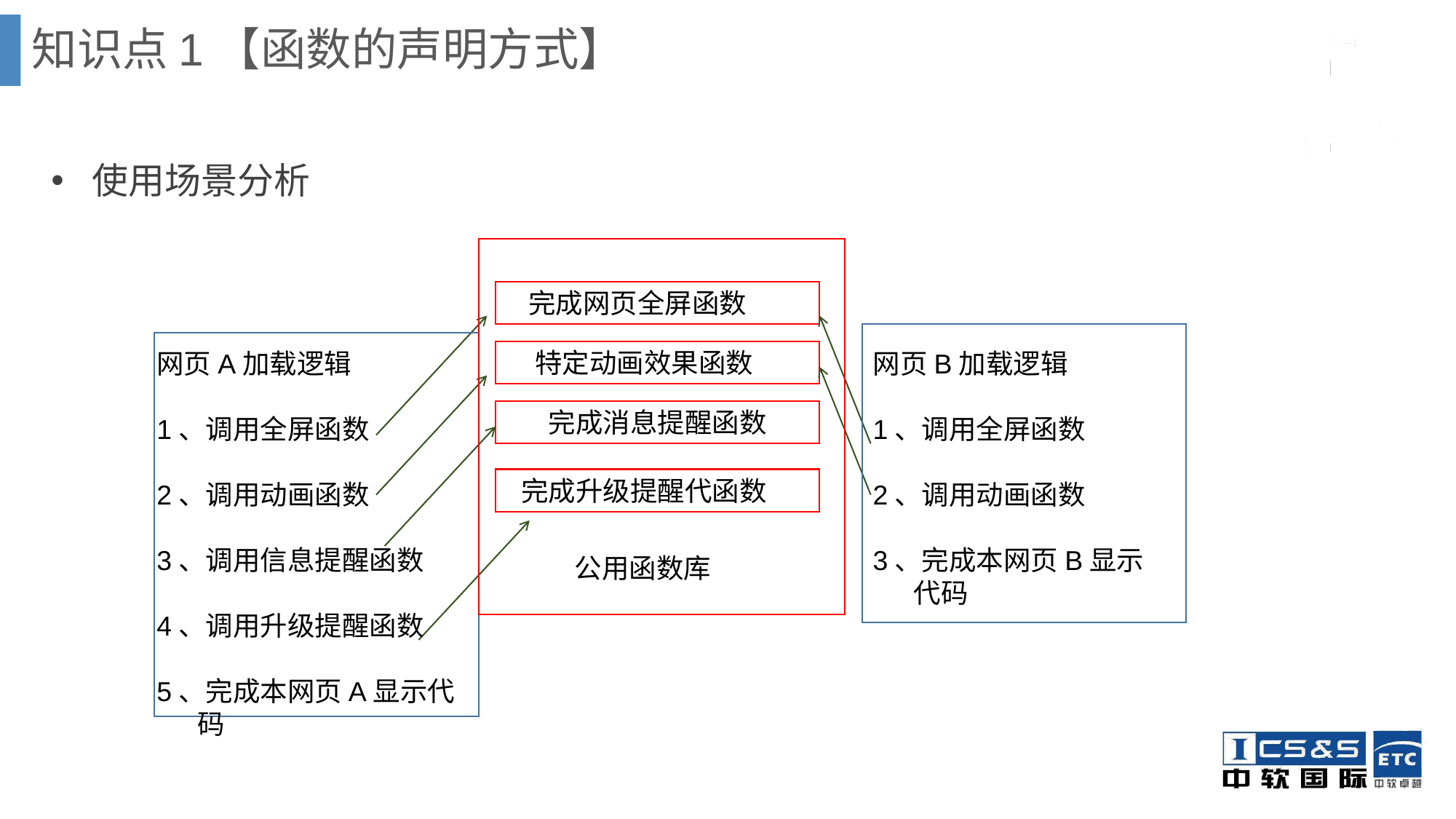

知识点1【函数的声明方式】
使用场景分析

完成网页全屏函数dia

网页A加载逻辑

1、调用全屏函数

2、调用动画函数

3、调用信息提醒函数

4、调用升级提醒函数

5、完成本网页A显示代码

特定动画效果函数示
网页B加载逻辑

1、调用全屏函数

2、调用动画函数

3、完成本网页B显示代码

完成消息提醒函数
完成升级提醒代函数示
公用函数库